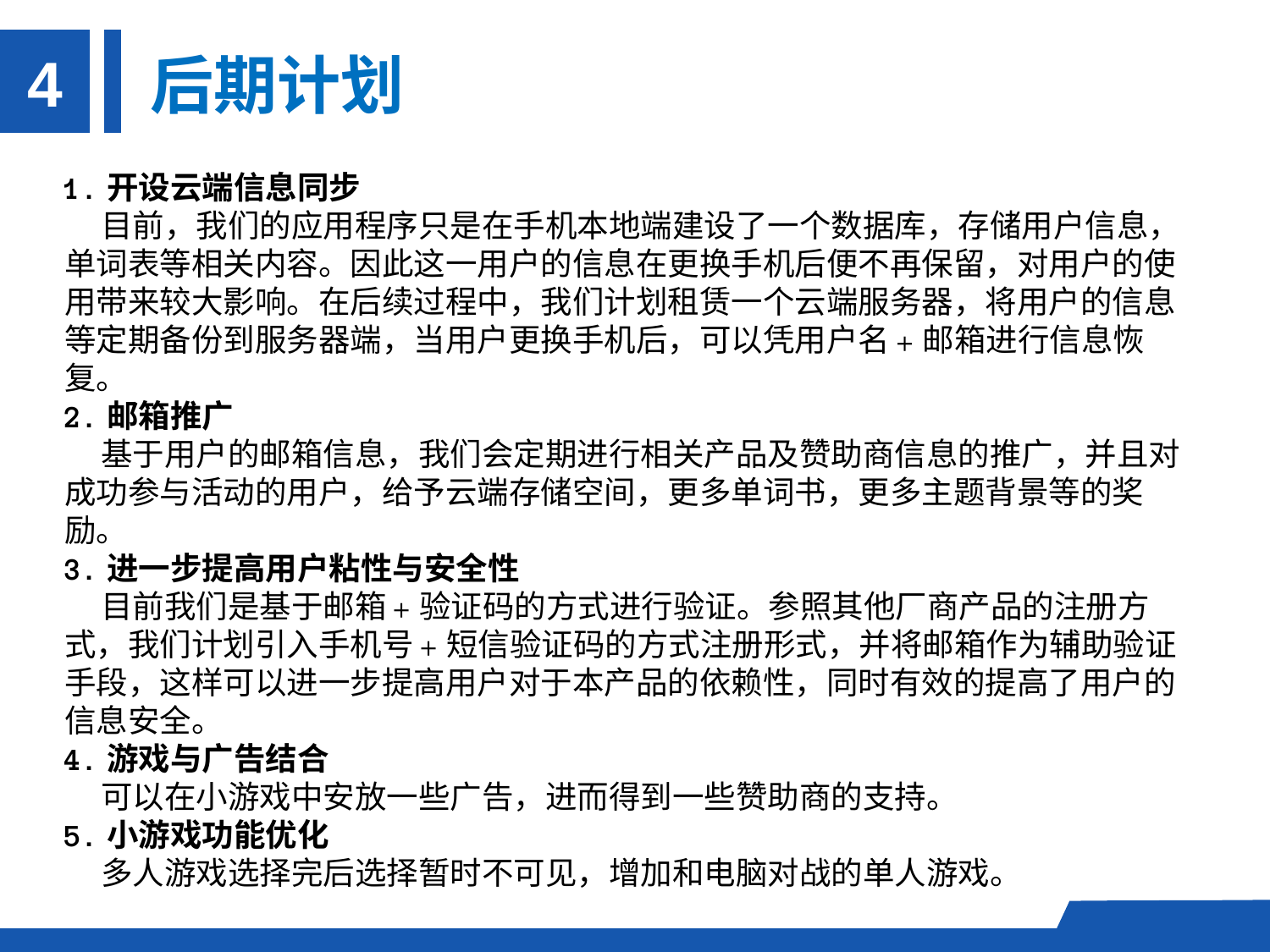

4
后期计划
1.开设云端信息同步
    目前，我们的应用程序只是在手机本地端建设了一个数据库，存储用户信息，单词表等相关内容。因此这一用户的信息在更换手机后便不再保留，对用户的使用带来较大影响。在后续过程中，我们计划租赁一个云端服务器，将用户的信息等定期备份到服务器端，当用户更换手机后，可以凭用户名+邮箱进行信息恢复。
2.邮箱推广
    基于用户的邮箱信息，我们会定期进行相关产品及赞助商信息的推广，并且对成功参与活动的用户，给予云端存储空间，更多单词书，更多主题背景等的奖励。
3.进一步提高用户粘性与安全性
    目前我们是基于邮箱+验证码的方式进行验证。参照其他厂商产品的注册方式，我们计划引入手机号+短信验证码的方式注册形式，并将邮箱作为辅助验证手段，这样可以进一步提高用户对于本产品的依赖性，同时有效的提高了用户的信息安全。
4.游戏与广告结合
    可以在小游戏中安放一些广告，进而得到一些赞助商的支持。
5.小游戏功能优化
    多人游戏选择完后选择暂时不可见，增加和电脑对战的单人游戏。